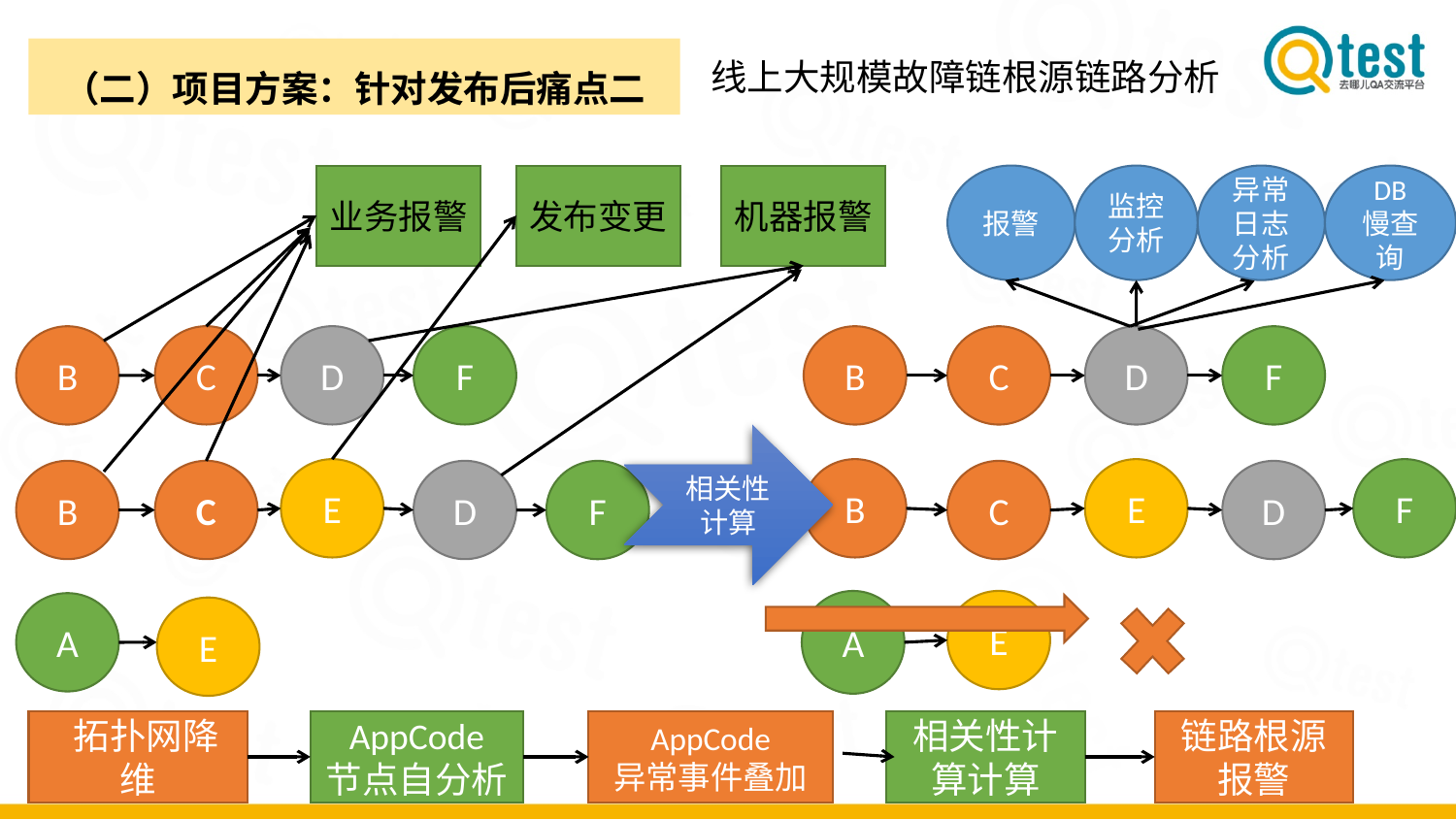

（二）项目方案：针对发布后痛点二
线上大规模故障链根源链路分析
业务报警
发布变更
机器报警
报警
监控分析
异常日志分析
DB
慢查询
C
D
F
B
B
C
D
F
相关性计算
E
B
E
F
B
C
D
F
C
D
E
A

A

E
 拓扑网降维
AppCode
节点自分析
AppCode
异常事件叠加
相关性计算计算
链路根源
报警